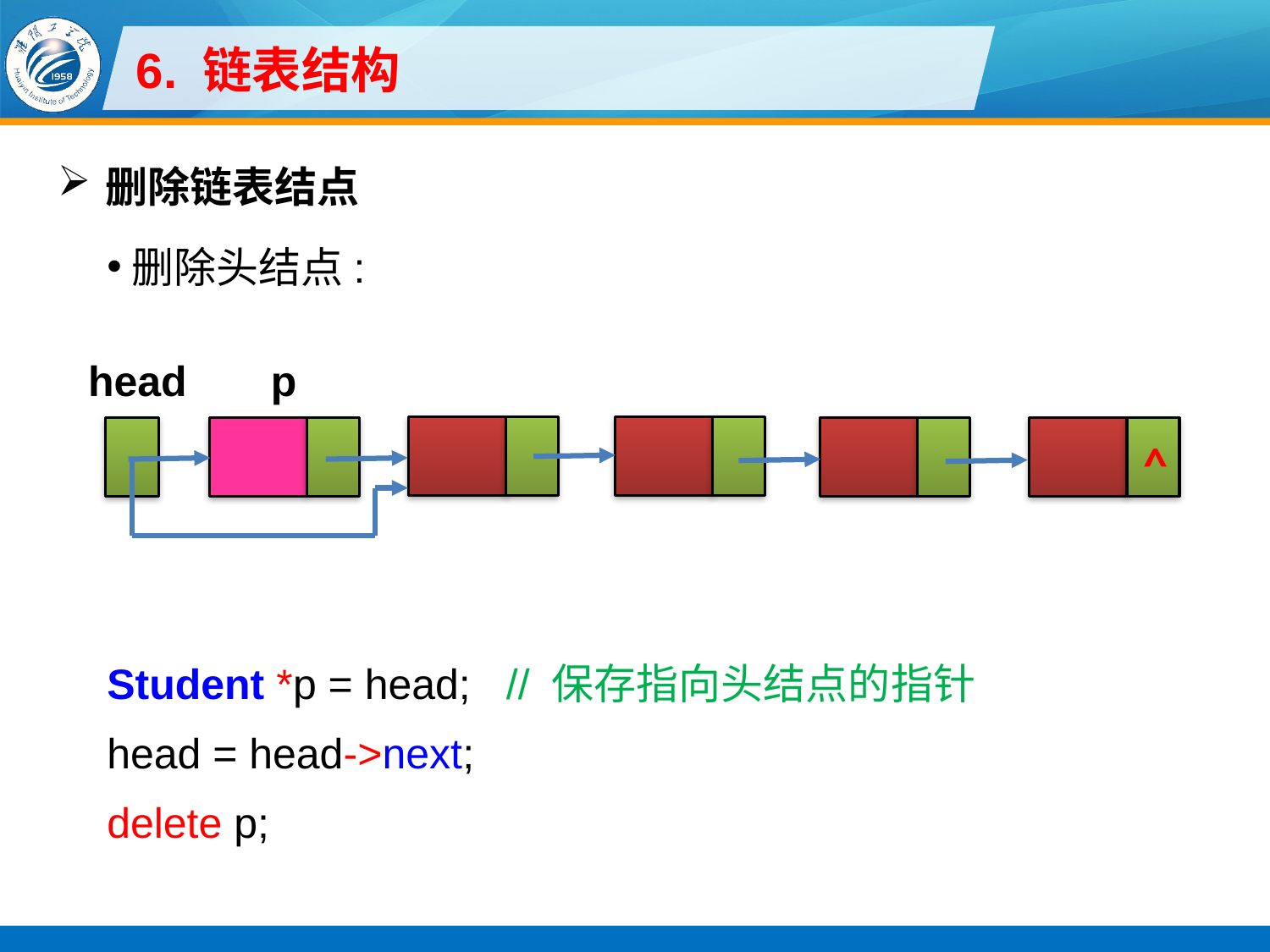

# 6. 链表结构
删除链表结点
删除头结点:

Student *p = head;   // 保存指向头结点的指针
head = head->next;
delete p;
head
p

^